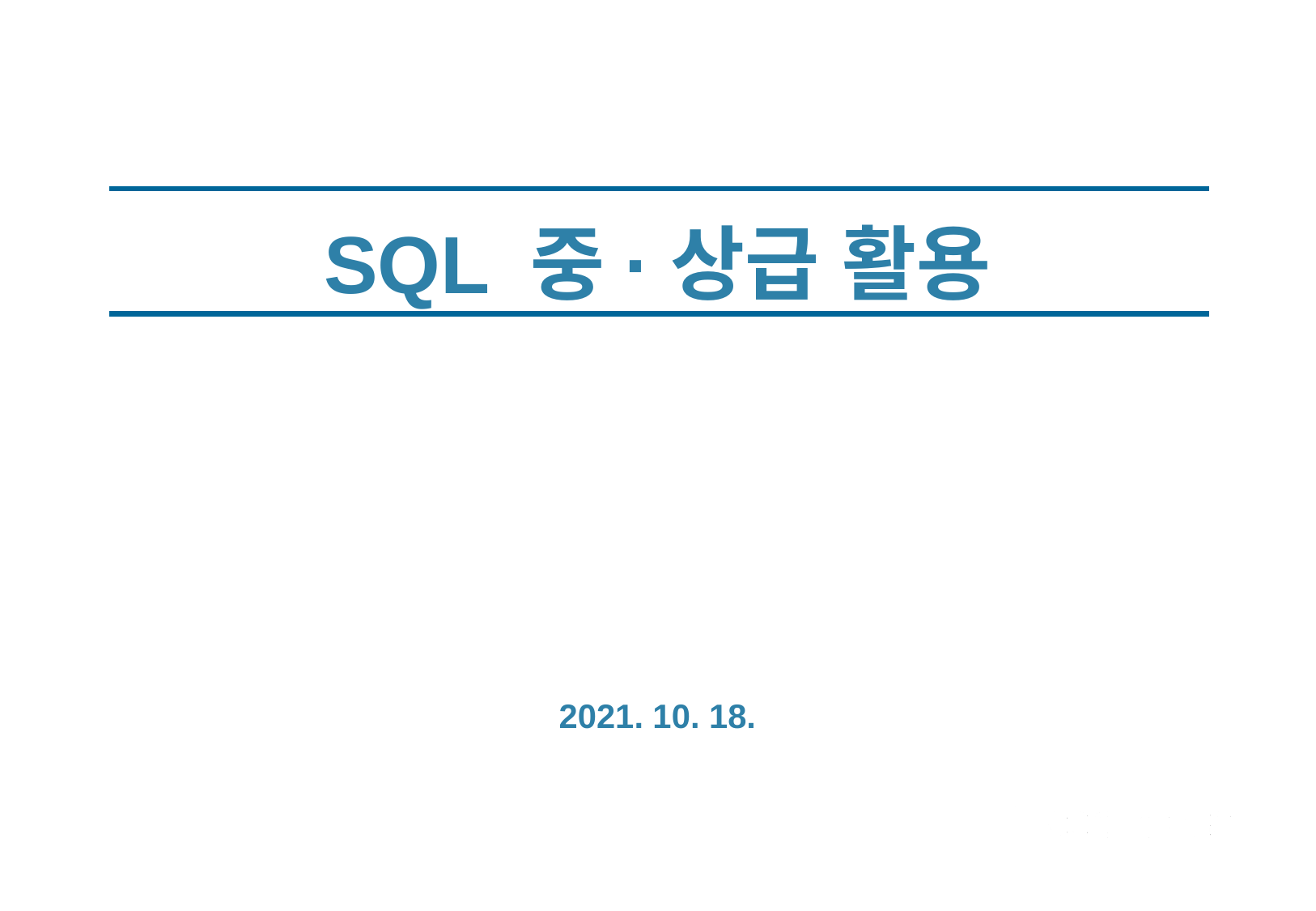

# SQL 중·상급 활용
2021. 10. 18.